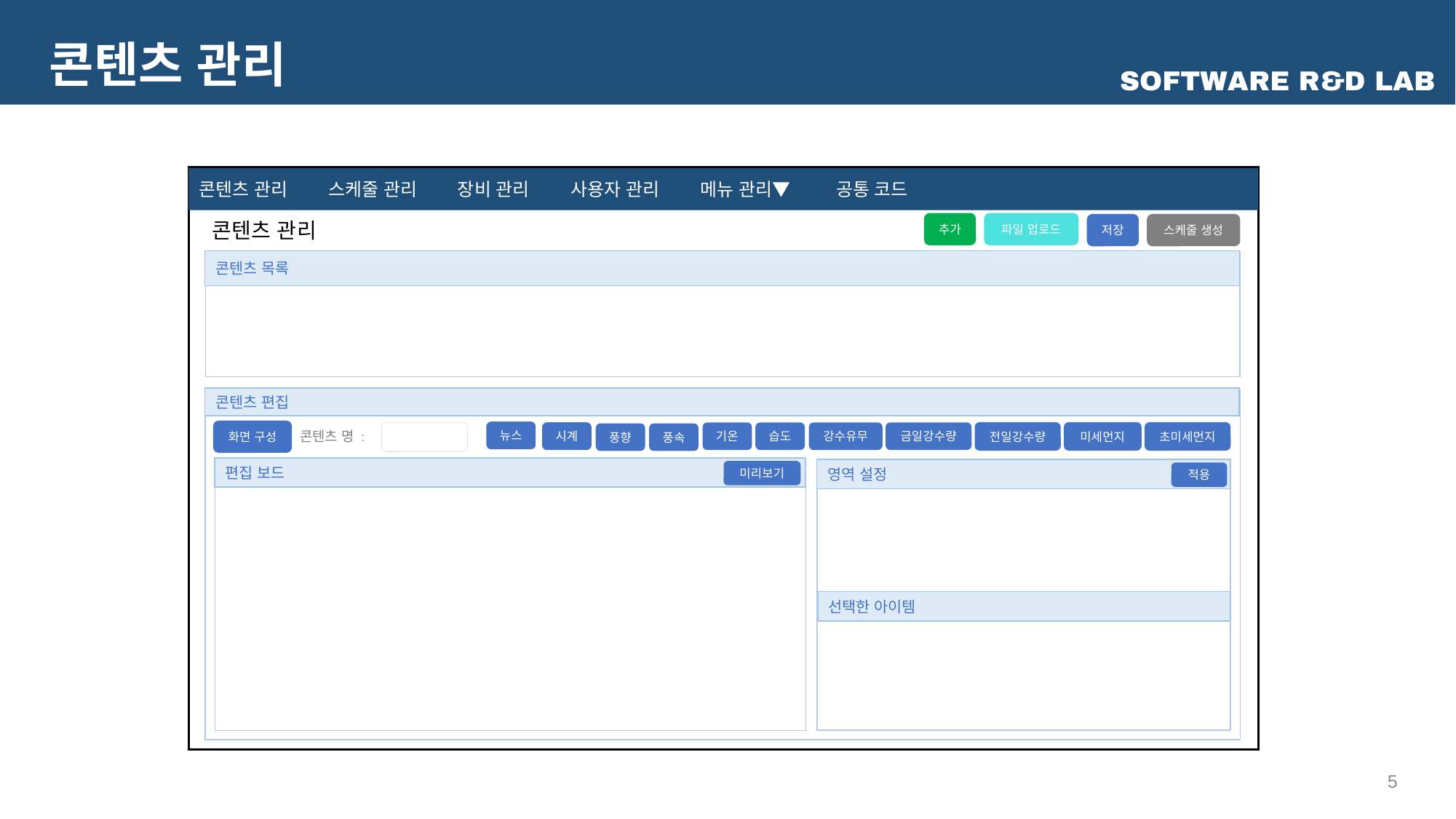

# 콘텐츠 관리

콘텐츠 관리        스케줄 관리        장비 관리        사용자 관리        메뉴 관리▼         공통 코드
콘텐츠 관리
추가
파일 업로드
저장
스케줄 생성
콘텐츠 목록

콘텐츠 편집

화면 구성
뉴스
전일강수량
미세먼지
초미세먼지
콘텐츠 명 :

시계
기온
습도
강수유무
금일강수량
풍향
풍속
편집 보드

영역 설정
선택한 아이템
미리보기
적용
5